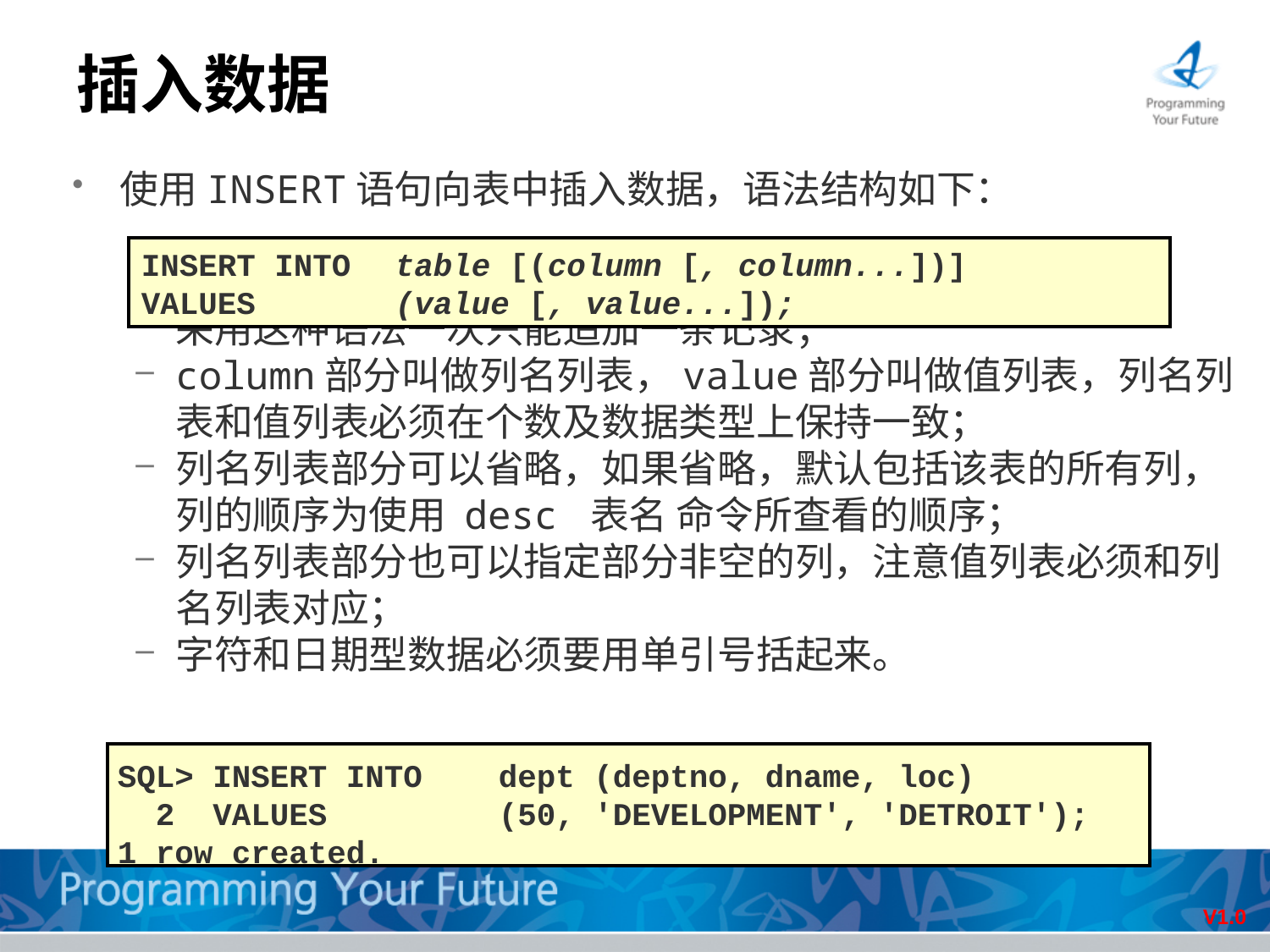

# 插入数据
使用INSERT语句向表中插入数据，语法结构如下：

采用这种语法一次只能追加一条记录；
column部分叫做列名列表，value部分叫做值列表，列名列表和值列表必须在个数及数据类型上保持一致；
列名列表部分可以省略，如果省略，默认包括该表的所有列，列的顺序为使用 desc 表名 命令所查看的顺序；
列名列表部分也可以指定部分非空的列，注意值列表必须和列名列表对应；
字符和日期型数据必须要用单引号括起来。
INSERT INTO	table [(column [, column...])]
VALUES		(value [, value...]);

SQL> INSERT INTO	dept (deptno, dname, loc)
  2  VALUES		(50, 'DEVELOPMENT', 'DETROIT');
1 row created.